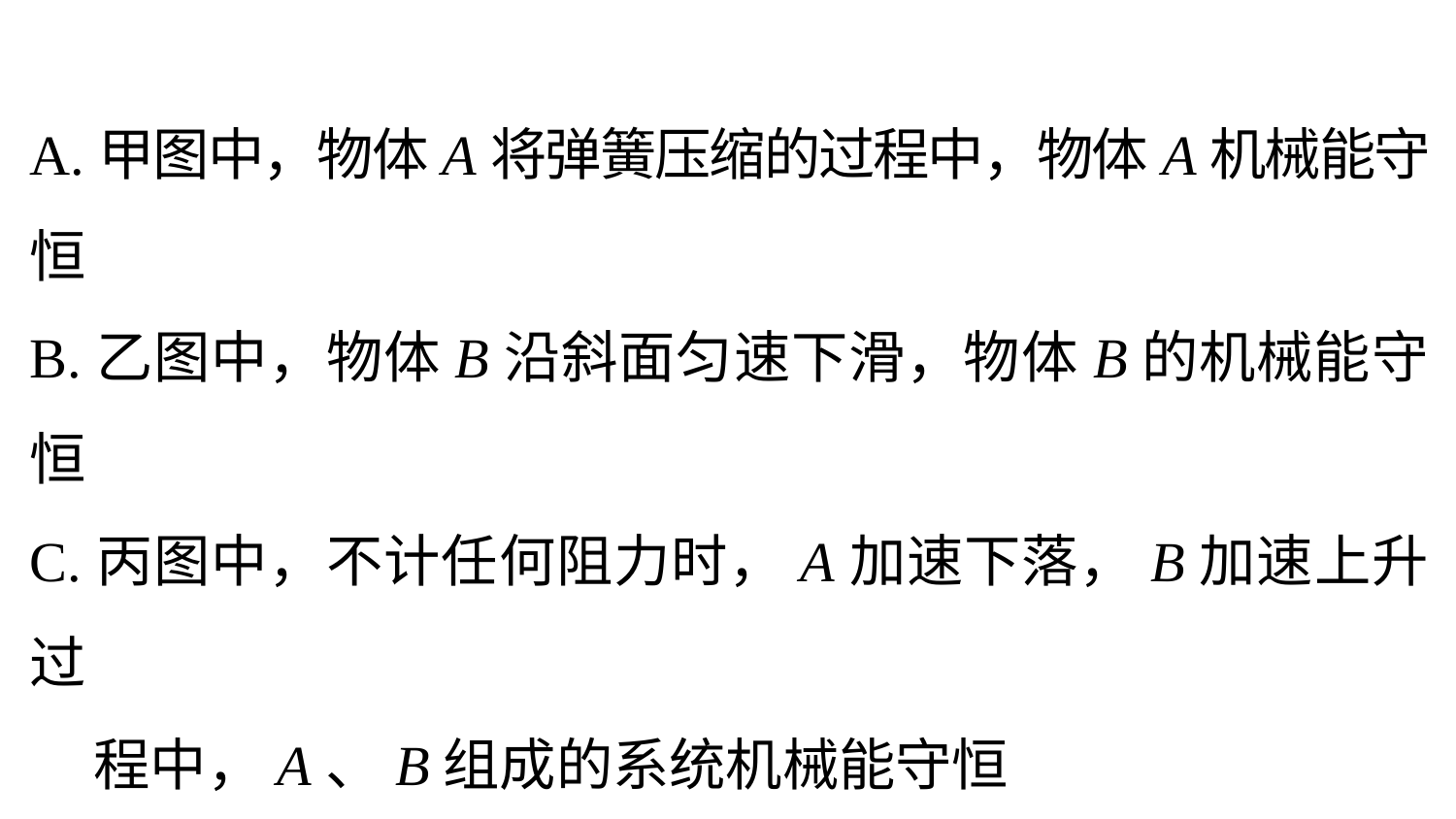

A.甲图中，物体A将弹簧压缩的过程中，物体A机械能守恒
B.乙图中，物体B沿斜面匀速下滑，物体B的机械能守恒
C.丙图中，不计任何阻力时，A加速下落，B加速上升过
    程中，A、B组成的系统机械能守恒
D.丁图中，小球沿水平面做匀速圆锥摆运动时，小球的
    机械能守恒